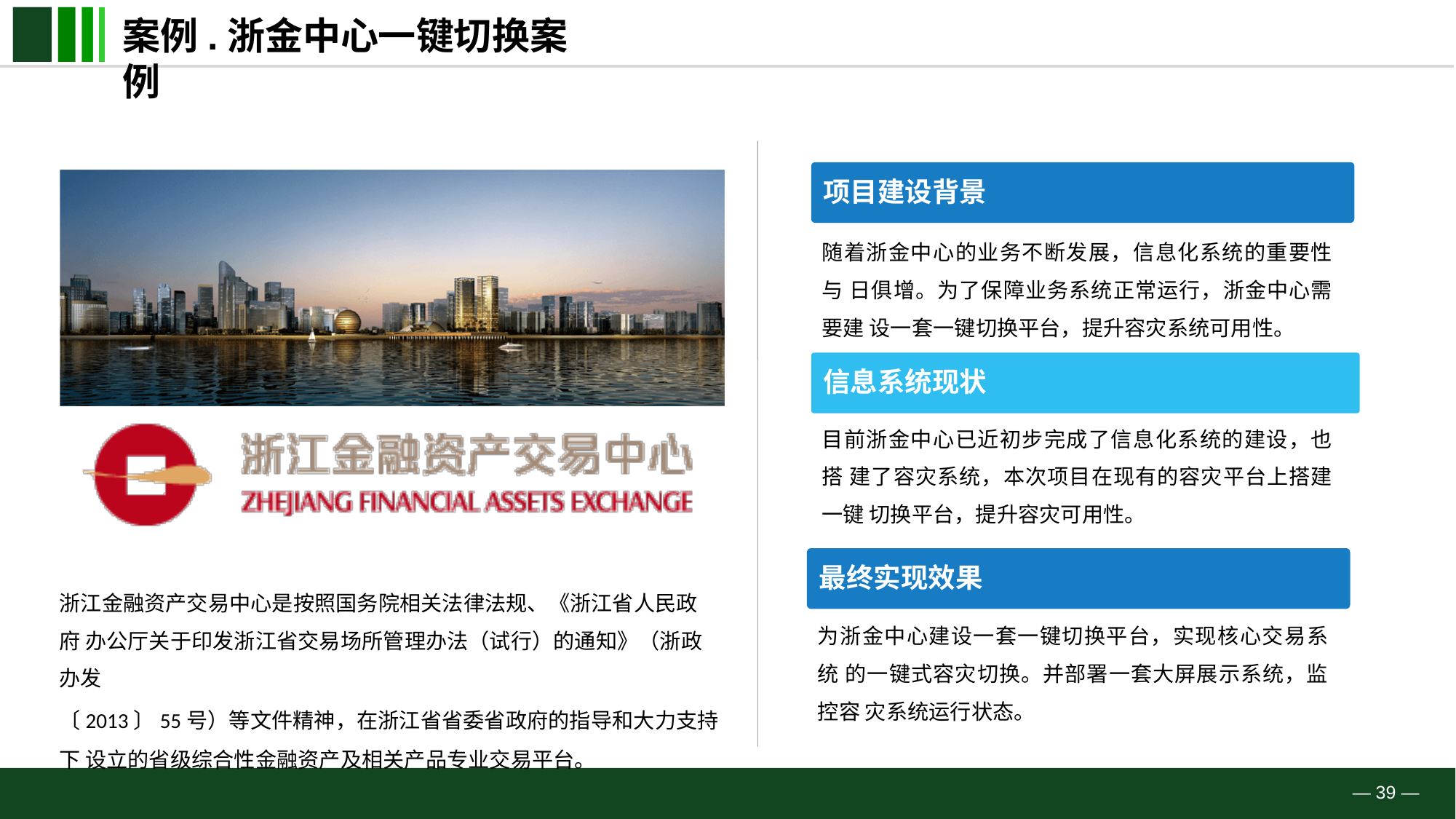

# 案例.浙金中心一键切换案例

项目建设背景
随着浙金中心的业务不断发展，信息化系统的重要性与 日俱增。为了保障业务系统正常运行，浙金中心需要建 设一套一键切换平台，提升容灾系统可用性。
信息系统现状
目前浙金中心已近初步完成了信息化系统的建设，也搭 建了容灾系统，本次项目在现有的容灾平台上搭建一键 切换平台，提升容灾可用性。

最终实现效果
为浙金中心建设一套一键切换平台，实现核心交易系统 的一键式容灾切换。并部署一套大屏展示系统，监控容 灾系统运行状态。
浙江金融资产交易中心是按照国务院相关法律法规、《浙江省人民政府 办公厅关于印发浙江省交易场所管理办法（试行）的通知》（浙政办发
〔2013〕55号）等文件精神，在浙江省省委省政府的指导和大力支持下 设立的省级综合性金融资产及相关产品专业交易平台。
— 39 —